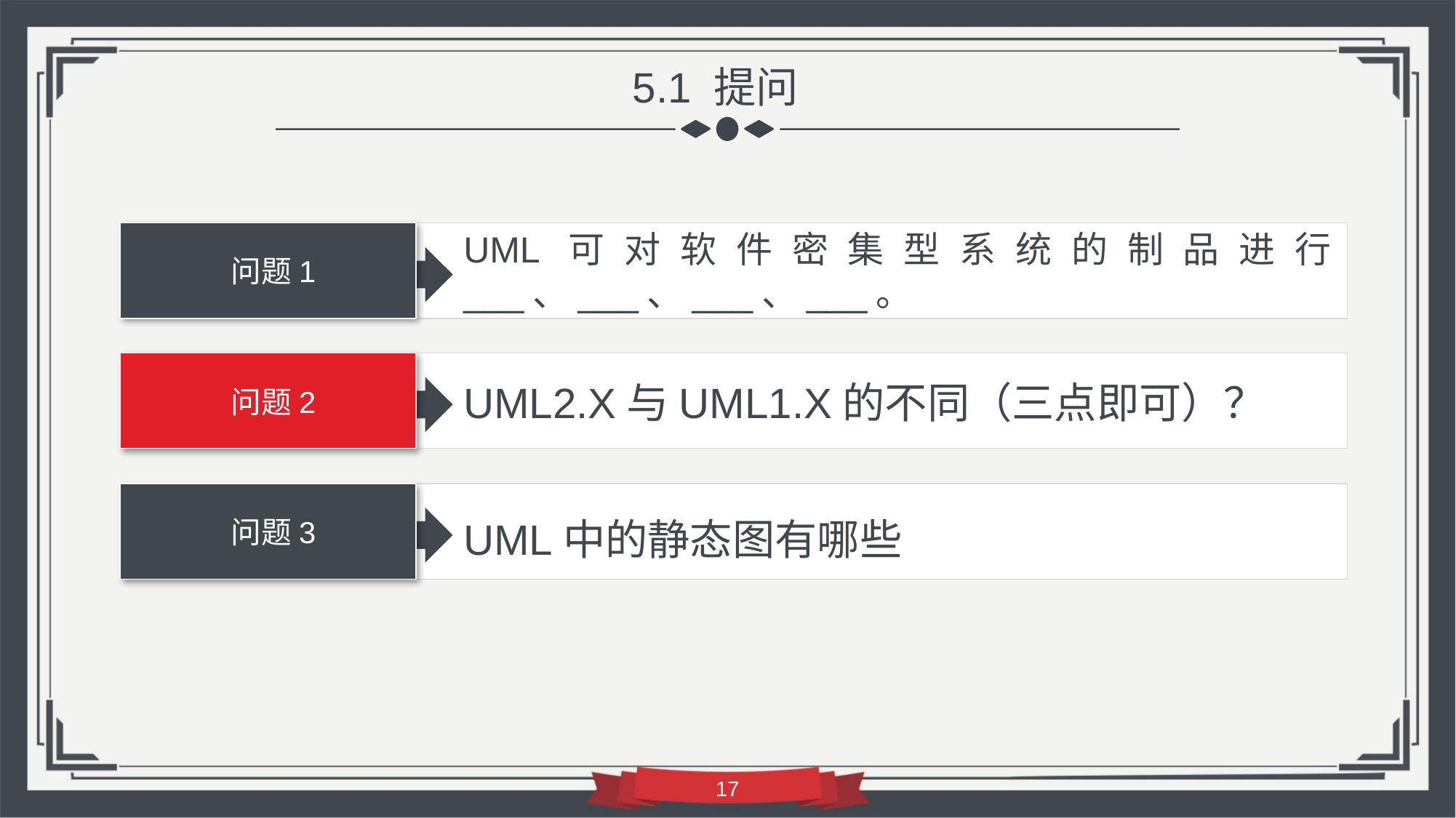

5.1 提问

UML可对软件密集型系统的制品进行___、___、___、___。

问题1

UML2.X与UML1.X的不同（三点即可）？

问题2

问题3

UML中的静态图有哪些